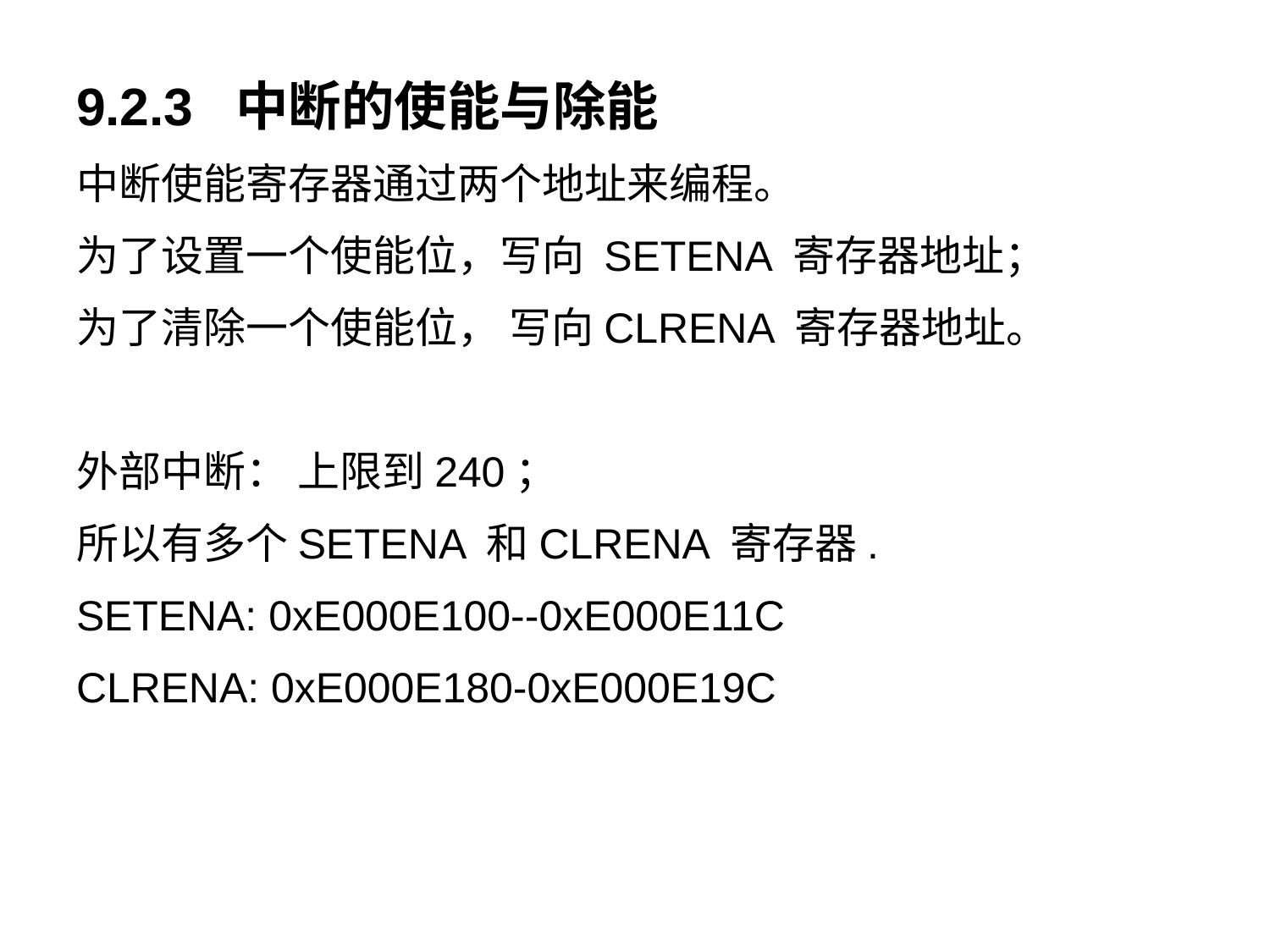

9.2.3  中断的使能与除能
中断使能寄存器通过两个地址来编程。
为了设置一个使能位，写向 SETENA 寄存器地址；
为了清除一个使能位， 写向CLRENA 寄存器地址。

外部中断： 上限到240；
所以有多个SETENA 和CLRENA 寄存器.
SETENA: 0xE000E100--0xE000E11C
CLRENA: 0xE000E180-0xE000E19C